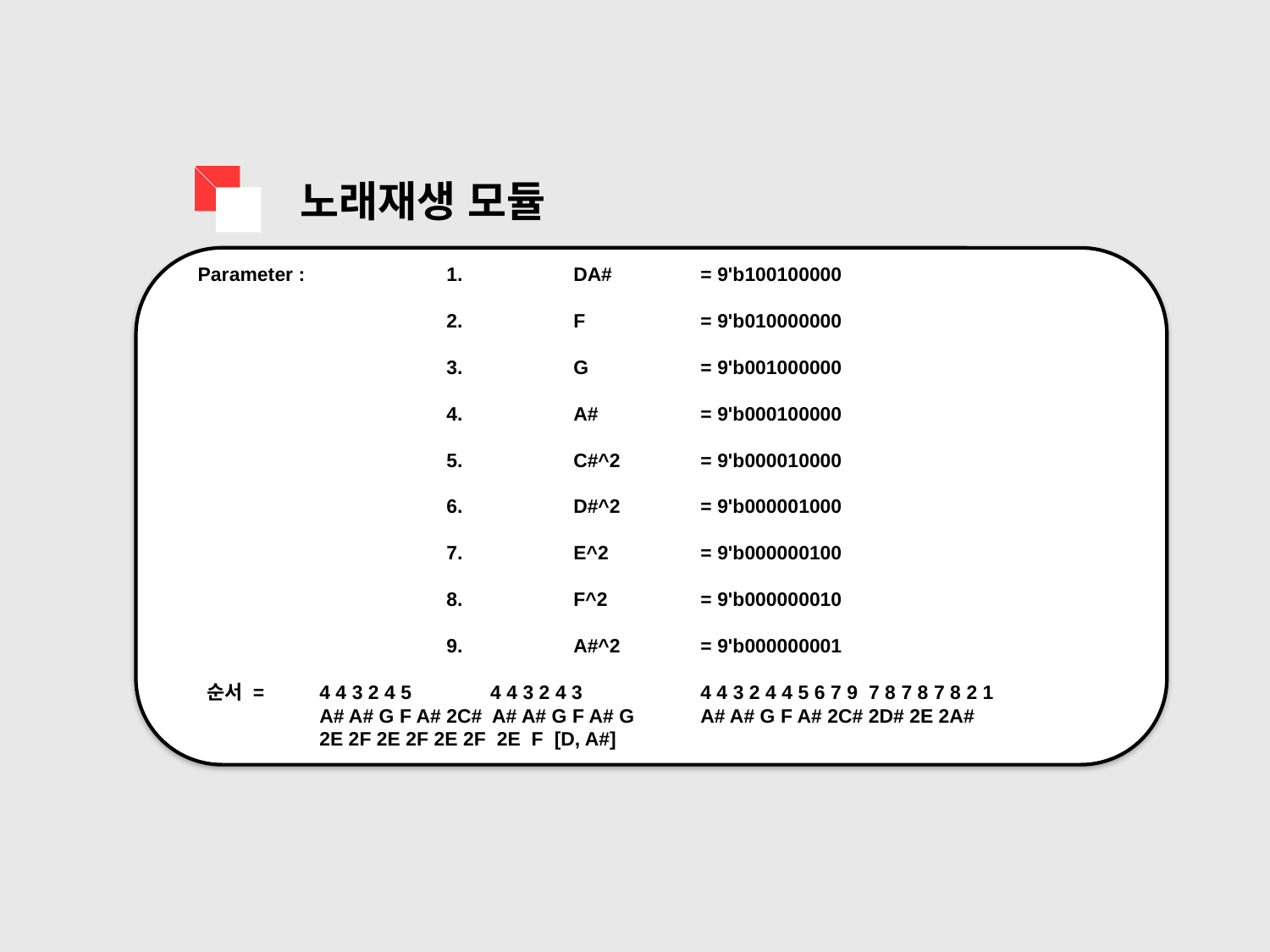

노래재생 모듈

 Parameter : 		1.	DA#	= 9'b100100000

		2.	F	= 9'b010000000

		3.	G	= 9'b001000000

		4.	A#	= 9'b000100000

		5.	C#^2	= 9'b000010000

		6.	D#^2	= 9'b000001000

		7.	E^2	= 9'b000000100

		8.	F^2	= 9'b000000010

		9.	A#^2	= 9'b000000001

  순서 =	4 4 3 2 4 5	        4 4 3 2 4 3	4 4 3 2 4 4 5 6 7 9  7 8 7 8 7 8 2 1
	A# A# G F A# 2C#  A# A# G F A# G	A# A# G F A# 2C# 2D# 2E 2A#
	2E 2F 2E 2F 2E 2F  2E  F  [D, A#]